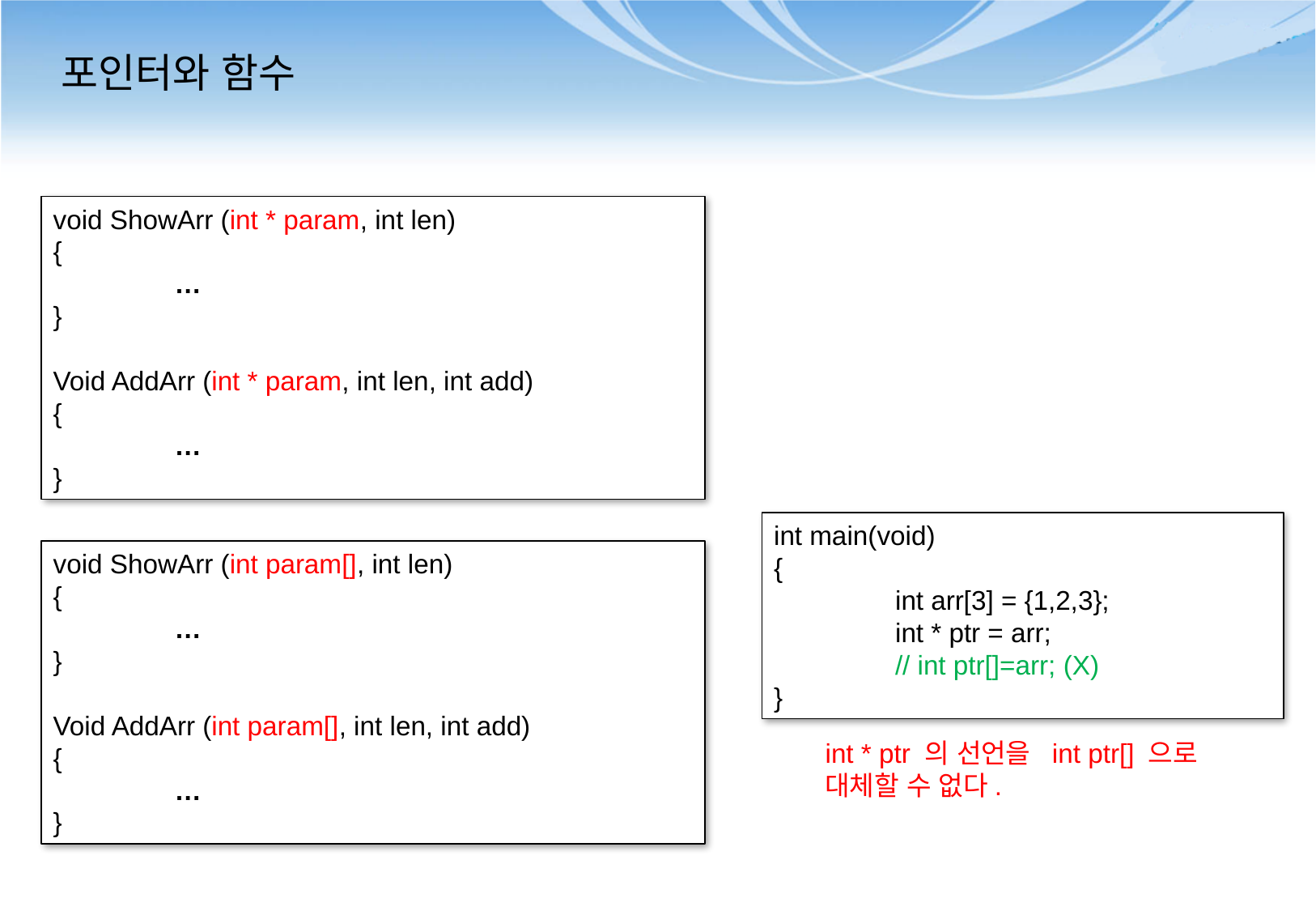

# 포인터와 함수
void ShowArr (int * param, int len)
{
	…
}

Void AddArr (int * param, int len, int add)
{
	…
}
int main(void)
{
	int arr[3] = {1,2,3};
	int * ptr = arr;
	// int ptr[]=arr; (X)
}
void ShowArr (int param[], int len)
{
	…
}

Void AddArr (int param[], int len, int add)
{
	…
}
int * ptr 의 선언을  int ptr[] 으로
대체할 수 없다.